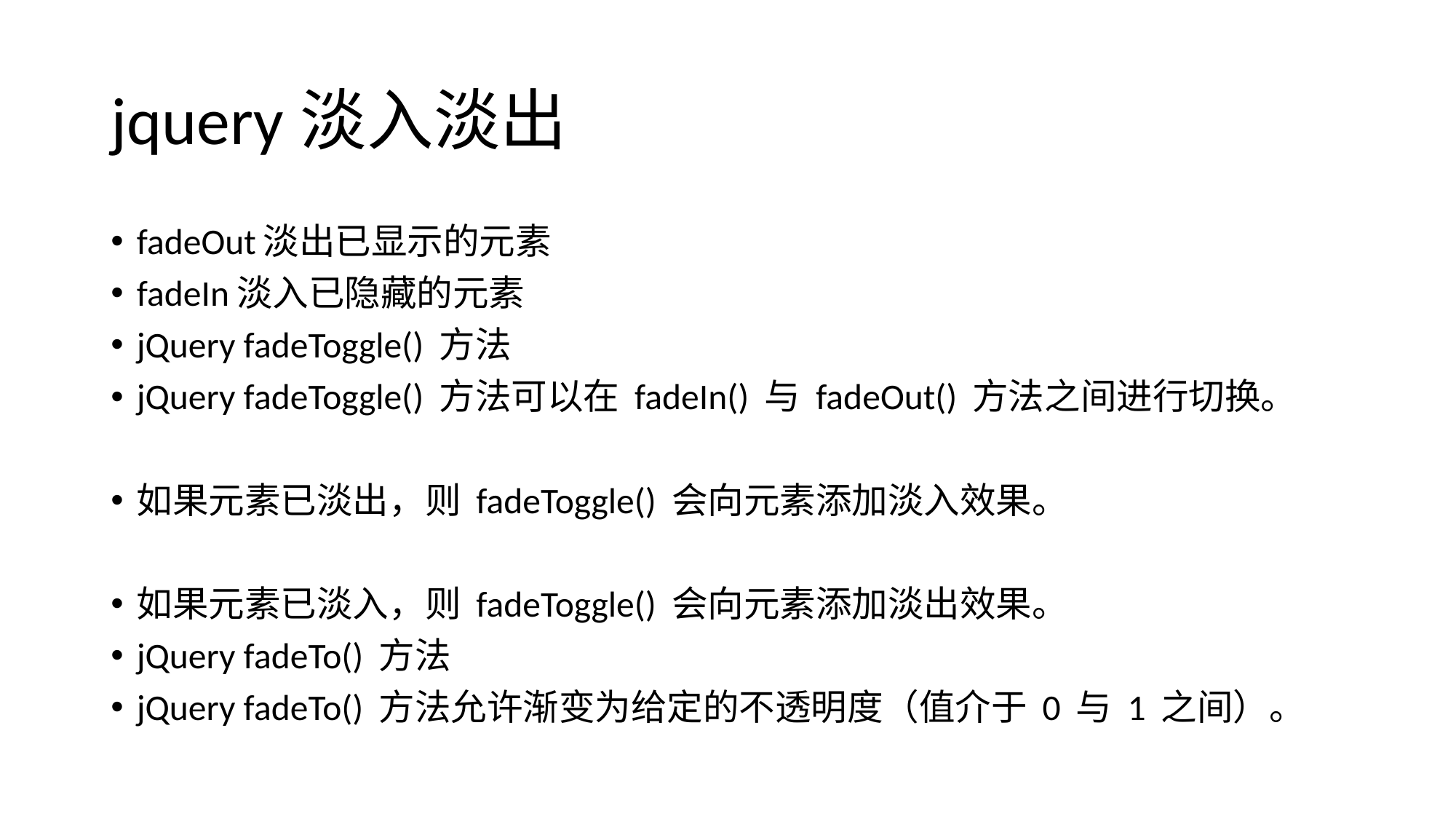

# jquery淡入淡出
fadeOut淡出已显示的元素
fadeIn淡入已隐藏的元素
jQuery fadeToggle() 方法
jQuery fadeToggle() 方法可以在 fadeIn() 与 fadeOut() 方法之间进行切换。

如果元素已淡出，则 fadeToggle() 会向元素添加淡入效果。

如果元素已淡入，则 fadeToggle() 会向元素添加淡出效果。
jQuery fadeTo() 方法
jQuery fadeTo() 方法允许渐变为给定的不透明度（值介于 0 与 1 之间）。